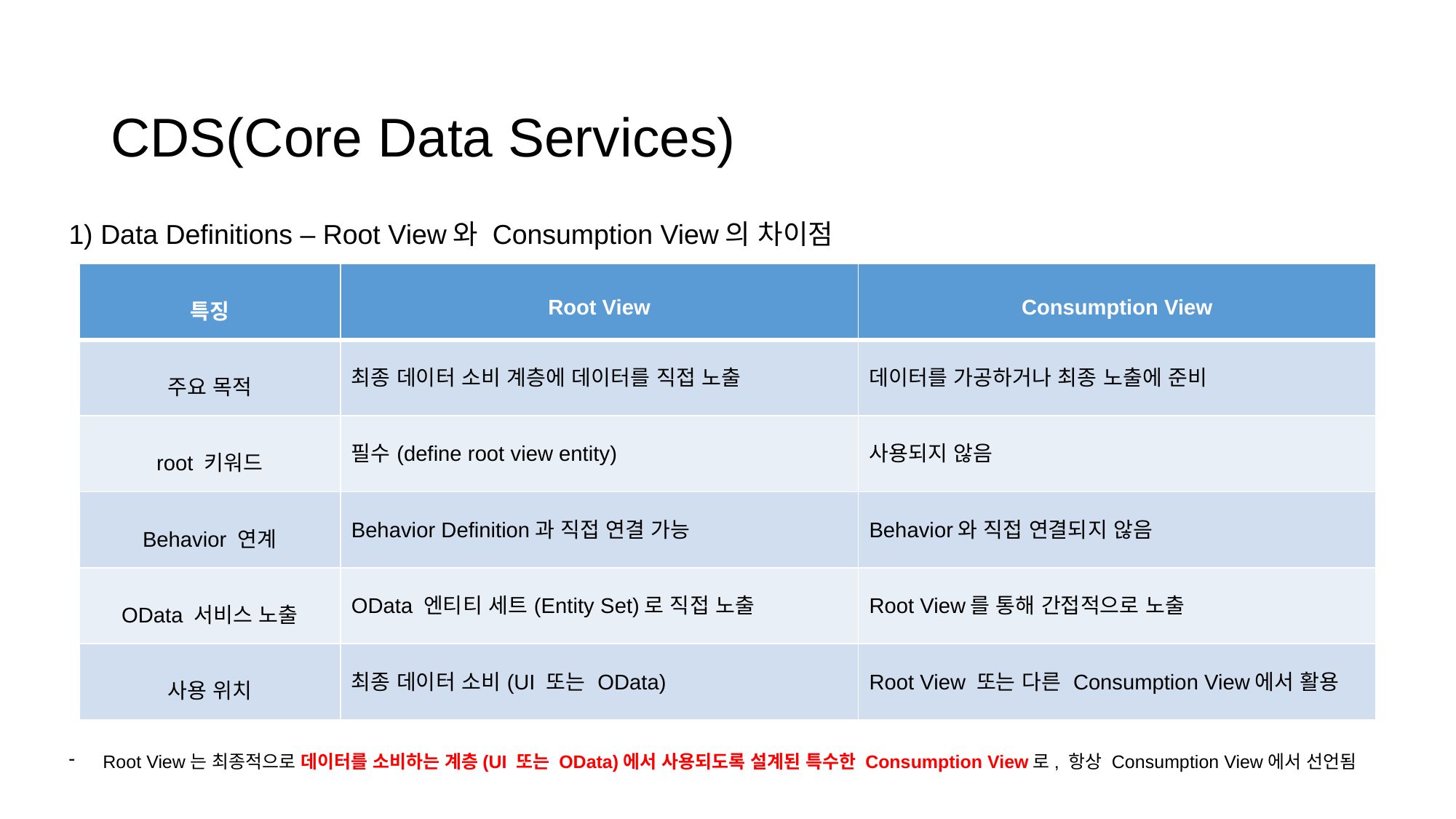

# CDS(Core Data Services)
1) Data Definitions – Root View와 Consumption View의 차이점
| 특징 | Root View | Consumption View |
| --- | --- | --- |
| 주요 목적 | 최종 데이터 소비 계층에 데이터를 직접 노출 | 데이터를 가공하거나 최종 노출에 준비 |
| root 키워드 | 필수(define root view entity) | 사용되지 않음 |
| Behavior 연계 | Behavior Definition과 직접 연결 가능 | Behavior와 직접 연결되지 않음 |
| OData 서비스 노출 | OData 엔티티 세트(Entity Set)로 직접 노출 | Root View를 통해 간접적으로 노출 |
| 사용 위치 | 최종 데이터 소비(UI 또는 OData) | Root View 또는 다른 Consumption View에서 활용 |
Root View는 최종적으로 데이터를 소비하는 계층(UI 또는 OData)에서 사용되도록 설계된 특수한 Consumption View로, 항상 Consumption View에서 선언됨